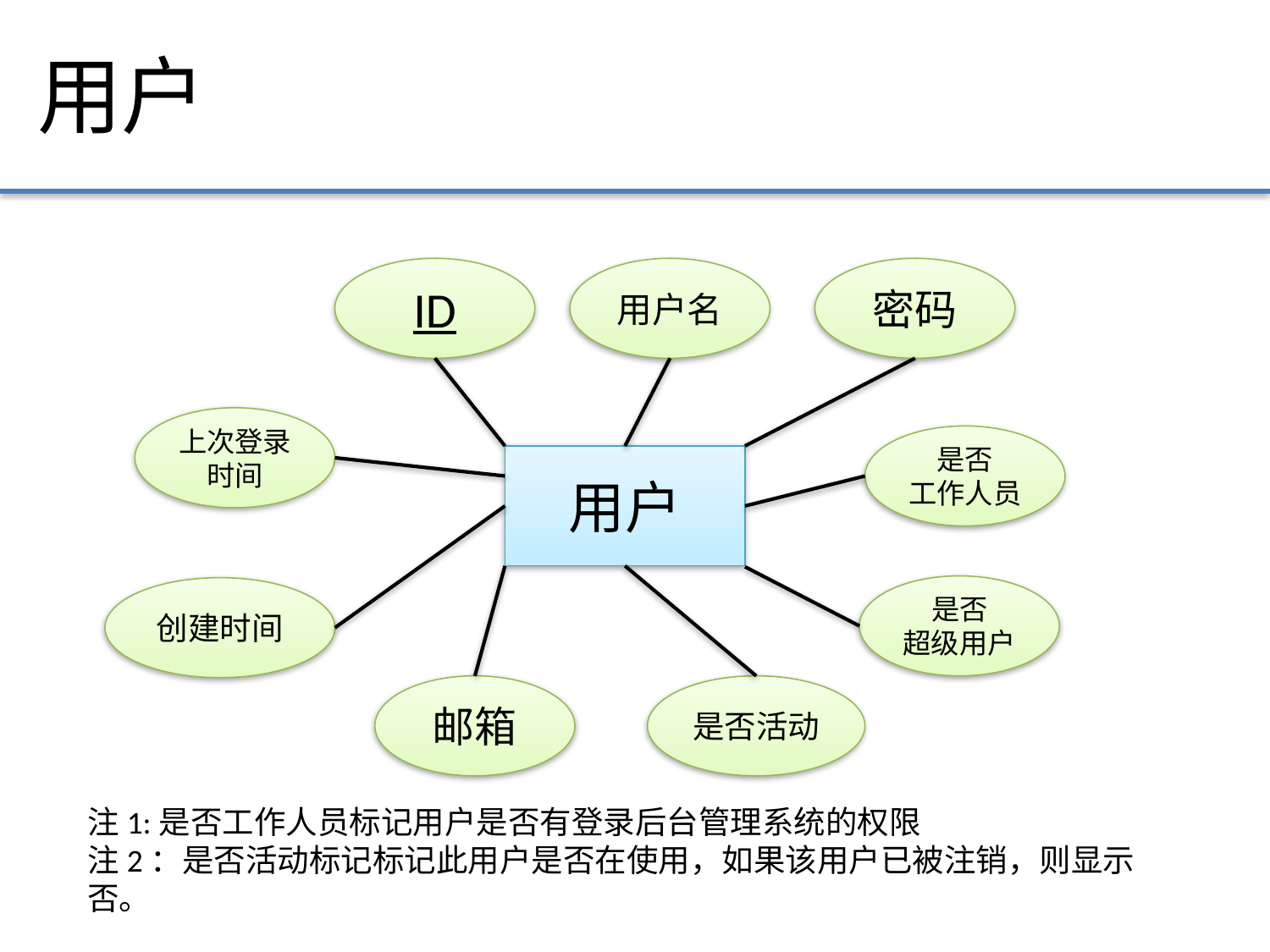

用户
ID
用户名
密码
上次登录时间
是否
工作人员
用户
是否
超级用户
创建时间
邮箱
是否活动
注1:是否工作人员标记用户是否有登录后台管理系统的权限
注2：是否活动标记标记此用户是否在使用，如果该用户已被注销，则显示否。